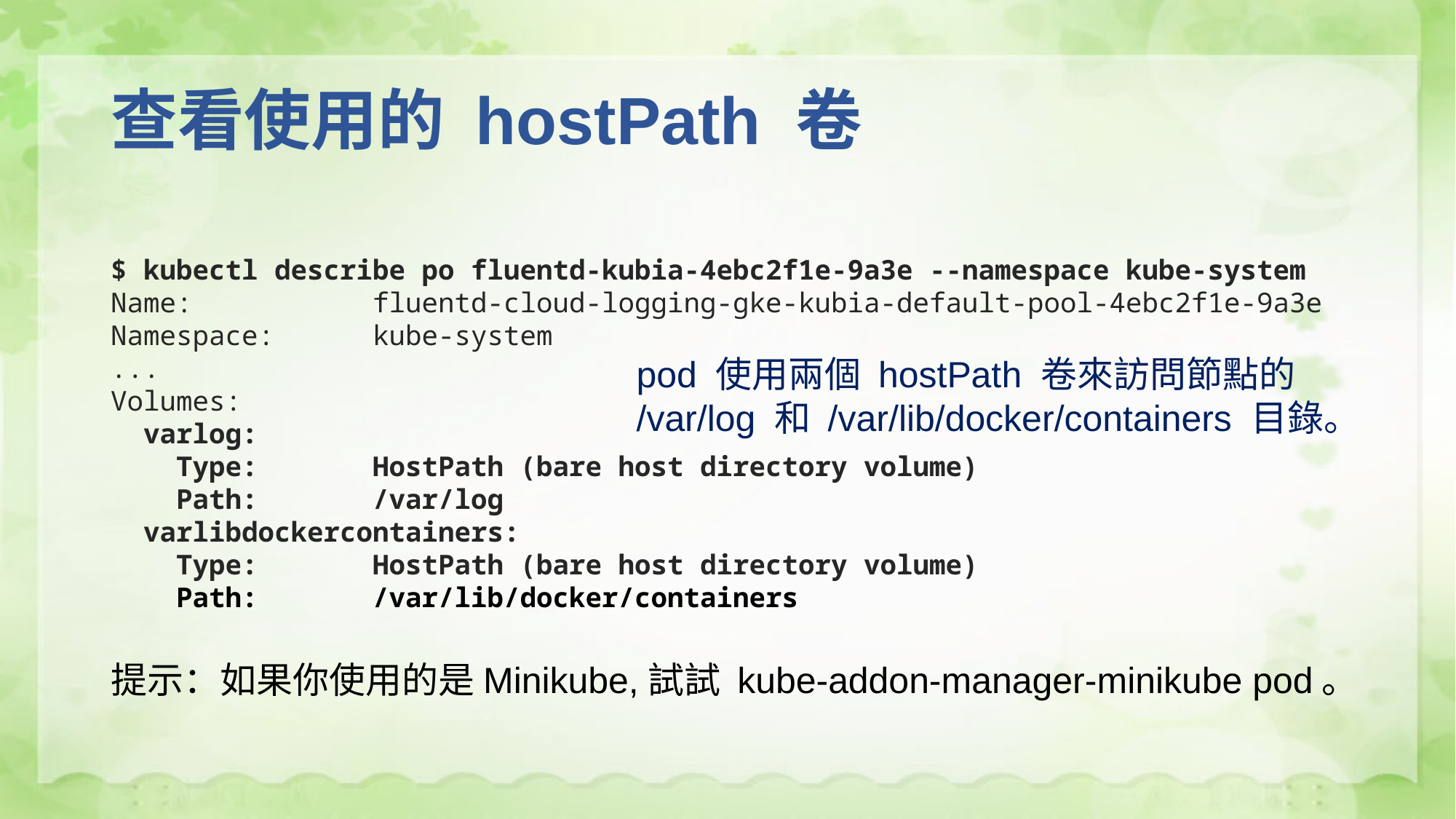

# 查看使用的 hostPath 卷
$ kubectl describe po fluentd-kubia-4ebc2f1e-9a3e --namespace kube-system
Name:           fluentd-cloud-logging-gke-kubia-default-pool-4ebc2f1e-9a3e
Namespace:      kube-system
...
Volumes:
  varlog:
    Type:       HostPath (bare host directory volume)
    Path:       /var/log
  varlibdockercontainers:
    Type:       HostPath (bare host directory volume)
    Path:       /var/lib/docker/containers
pod 使用兩個 hostPath 卷來訪問節點的 /var/log 和 /var/lib/docker/containers 目錄。
提示：如果你使用的是Minikube,試試 kube-addon-manager-minikube pod。